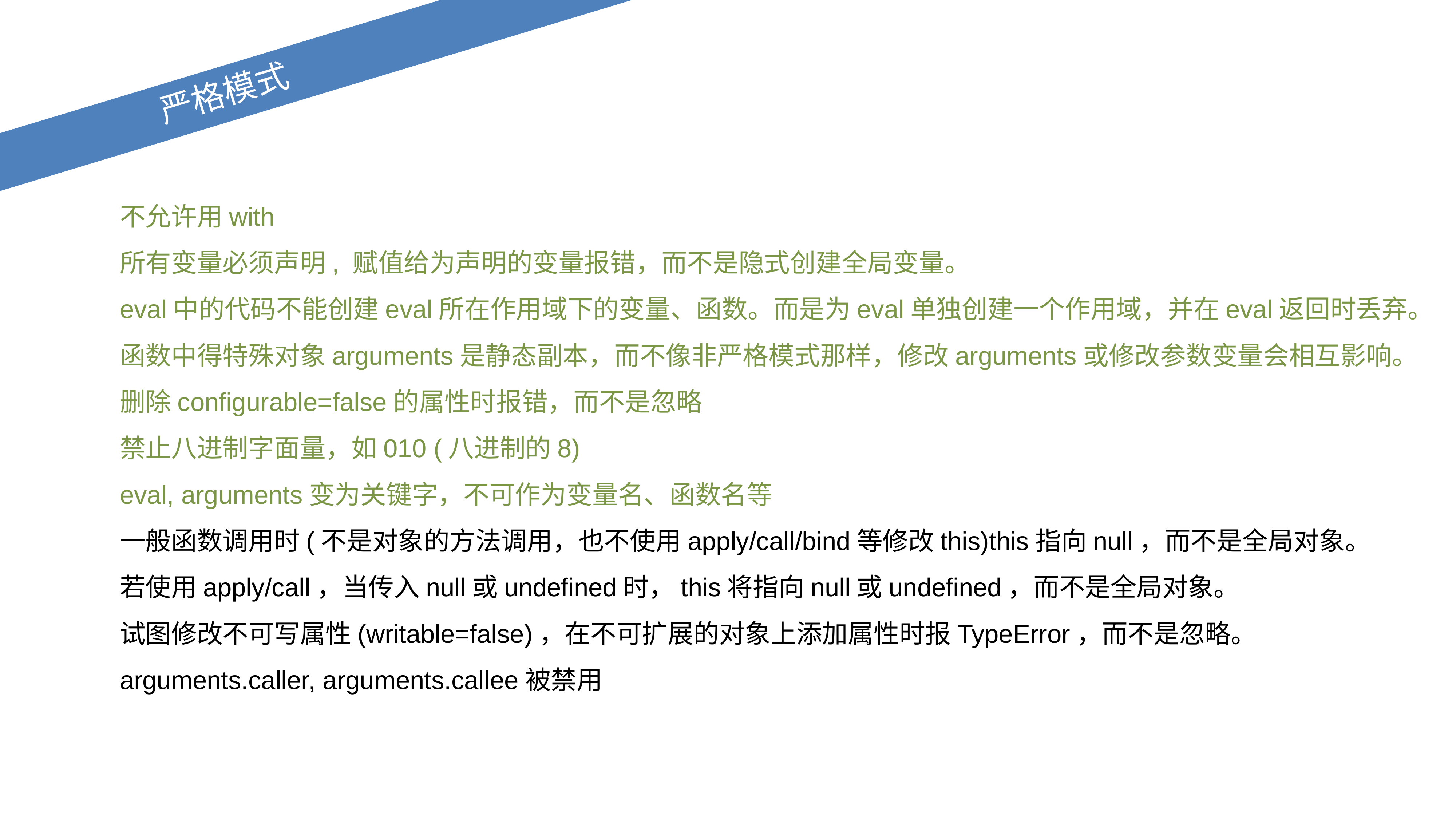

严格模式
不允许用with
所有变量必须声明, 赋值给为声明的变量报错，而不是隐式创建全局变量。
eval中的代码不能创建eval所在作用域下的变量、函数。而是为eval单独创建一个作用域，并在eval返回时丢弃。
函数中得特殊对象arguments是静态副本，而不像非严格模式那样，修改arguments或修改参数变量会相互影响。
删除configurable=false的属性时报错，而不是忽略
禁止八进制字面量，如010 (八进制的8)
eval, arguments变为关键字，不可作为变量名、函数名等
一般函数调用时(不是对象的方法调用，也不使用apply/call/bind等修改this)this指向null，而不是全局对象。
若使用apply/call，当传入null或undefined时，this将指向null或undefined，而不是全局对象。
试图修改不可写属性(writable=false)，在不可扩展的对象上添加属性时报TypeError，而不是忽略。
arguments.caller, arguments.callee被禁用